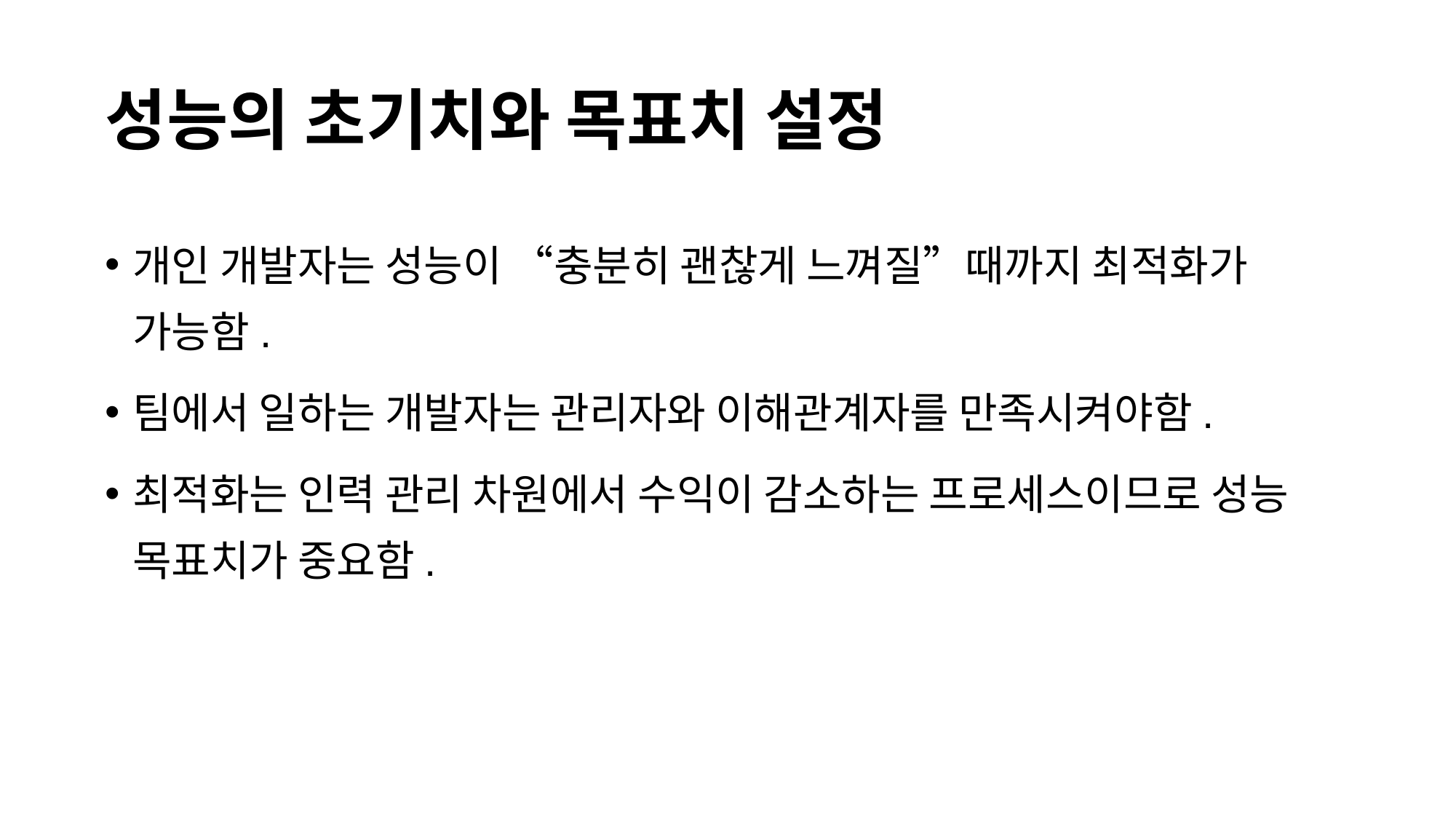

# 성능의 초기치와 목표치 설정
개인 개발자는 성능이 “충분히 괜찮게 느껴질”때까지 최적화가 가능함.
팀에서 일하는 개발자는 관리자와 이해관계자를 만족시켜야함.
최적화는 인력 관리 차원에서 수익이 감소하는 프로세스이므로 성능 목표치가 중요함.